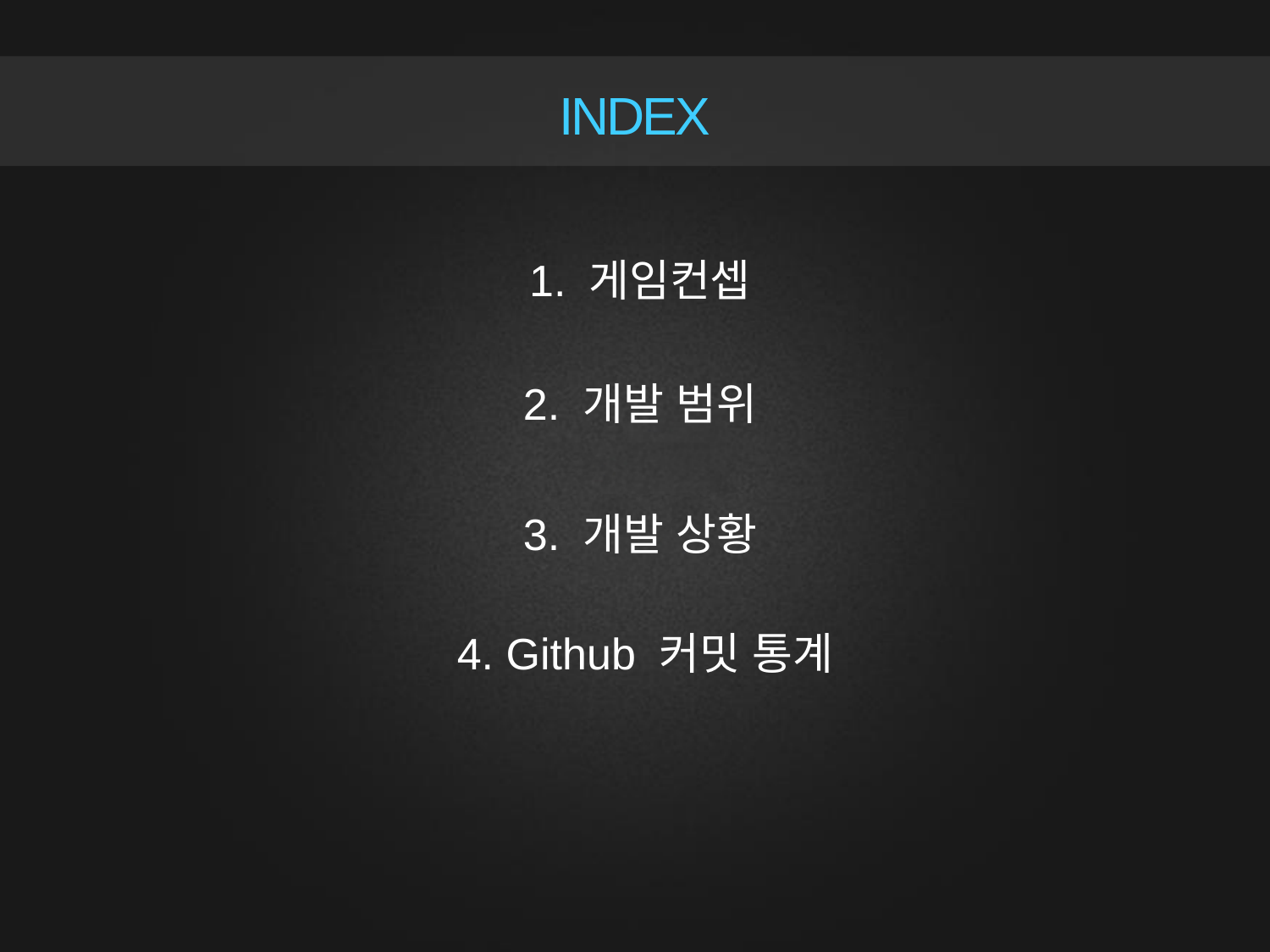

INDEX
1. 게임컨셉
2. 개발 범위
3. 개발 상황
4. Github 커밋 통계